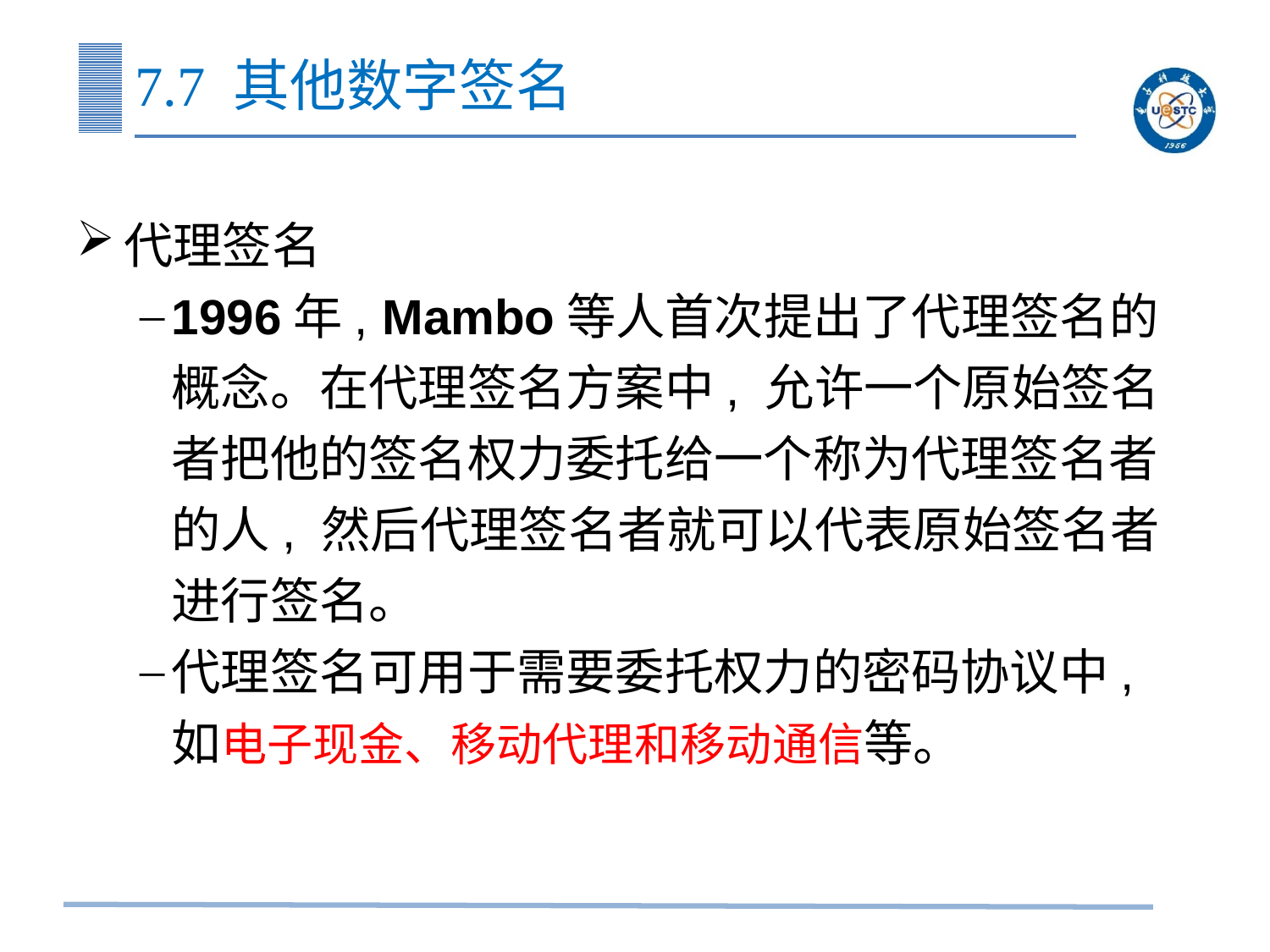

# 7.7 其他数字签名
代理签名
1996年, Mambo等人首次提出了代理签名的概念。在代理签名方案中, 允许一个原始签名者把他的签名权力委托给一个称为代理签名者的人, 然后代理签名者就可以代表原始签名者进行签名。
代理签名可用于需要委托权力的密码协议中, 如电子现金、移动代理和移动通信等。